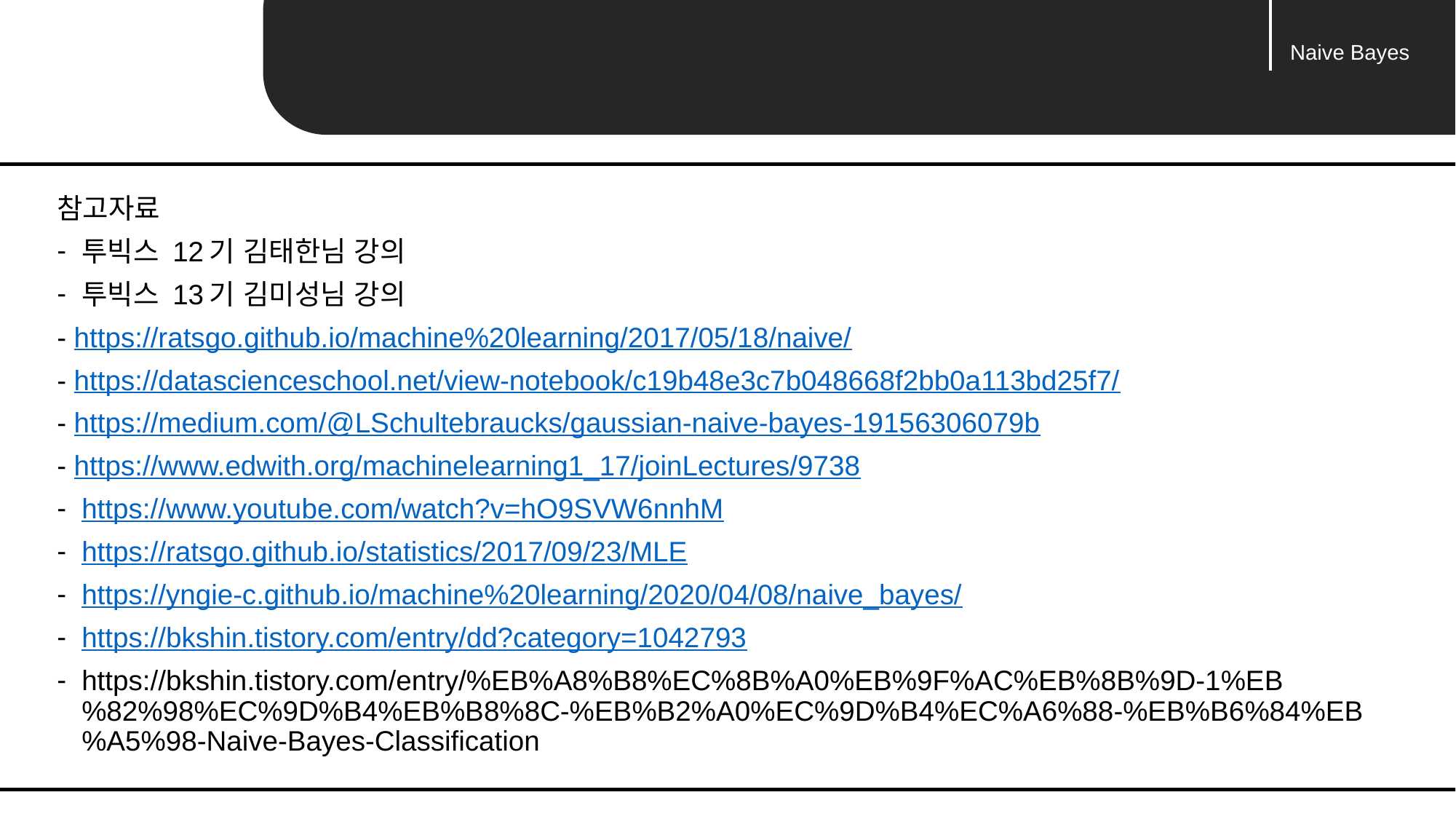

Naive Bayes

Reference
참고자료
투빅스 12기 김태한님 강의
투빅스 13기 김미성님 강의
- https://ratsgo.github.io/machine%20learning/2017/05/18/naive/
- https://datascienceschool.net/view-notebook/c19b48e3c7b048668f2bb0a113bd25f7/
- https://medium.com/@LSchultebraucks/gaussian-naive-bayes-19156306079b
- https://www.edwith.org/machinelearning1_17/joinLectures/9738
https://www.youtube.com/watch?v=hO9SVW6nnhM
https://ratsgo.github.io/statistics/2017/09/23/MLE
https://yngie-c.github.io/machine%20learning/2020/04/08/naive_bayes/
https://bkshin.tistory.com/entry/dd?category=1042793
https://bkshin.tistory.com/entry/%EB%A8%B8%EC%8B%A0%EB%9F%AC%EB%8B%9D-1%EB%82%98%EC%9D%B4%EB%B8%8C-%EB%B2%A0%EC%9D%B4%EC%A6%88-%EB%B6%84%EB%A5%98-Naive-Bayes-Classification